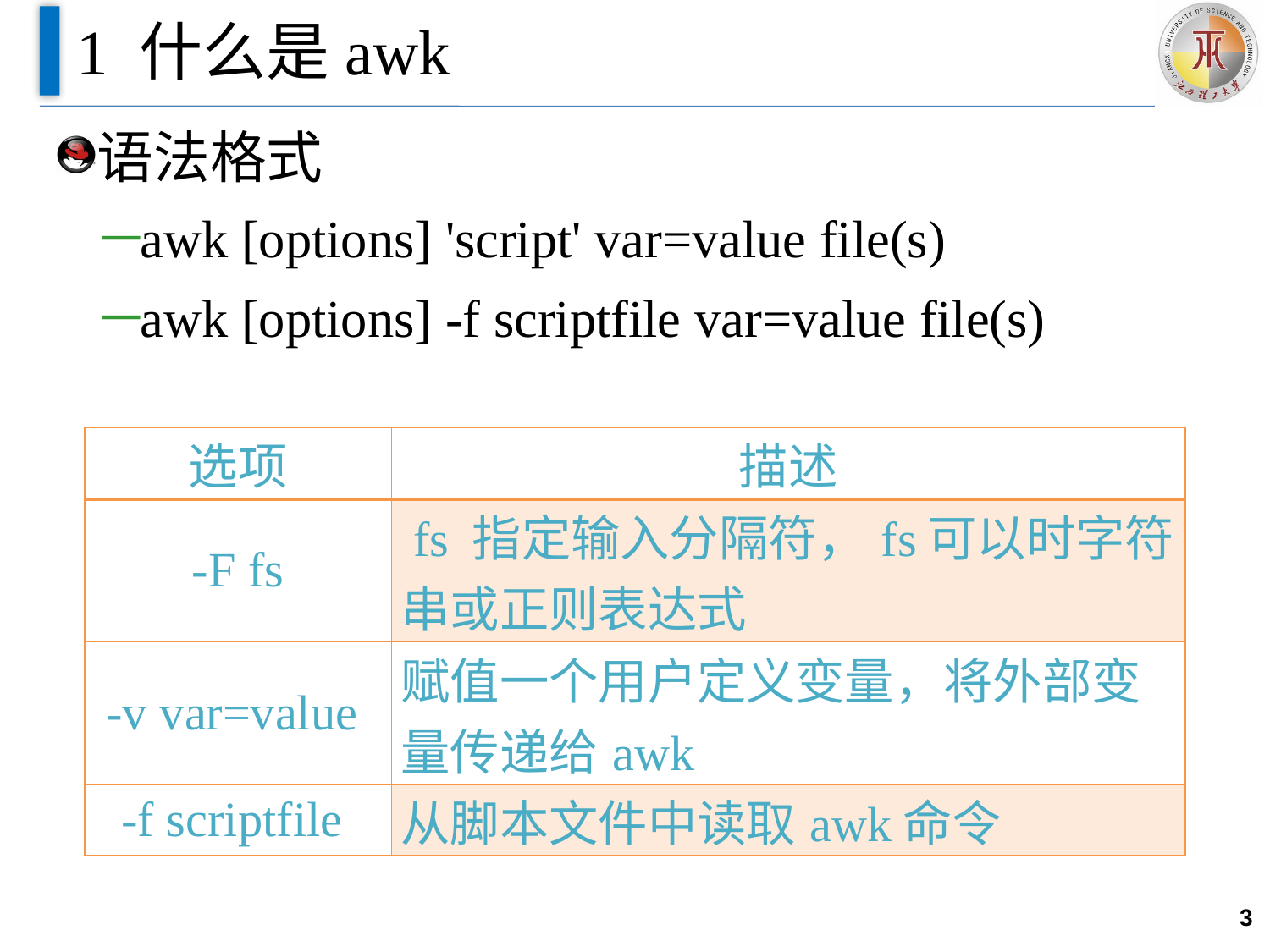

# 1 什么是awk
语法格式
awk [options] 'script' var=value file(s)
awk [options] -f scriptfile var=value file(s)
| 选项 | 描述 |
| --- | --- |
| -F fs | fs 指定输入分隔符，fs可以时字符串或正则表达式 |
| -v var=value | 赋值一个用户定义变量，将外部变量传递给awk |
| -f scriptfile | 从脚本文件中读取awk命令 |
3